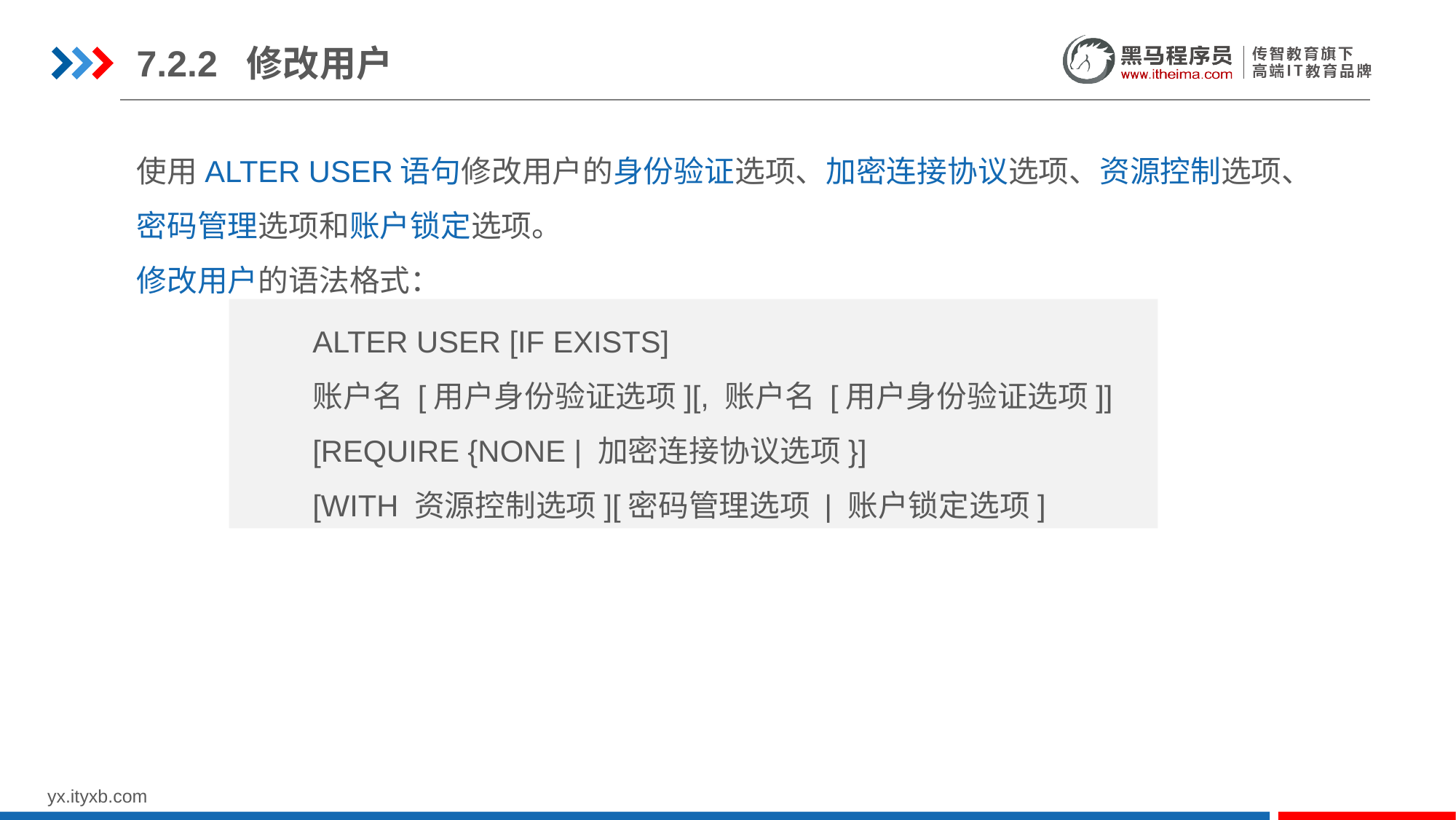

7.2.2  修改用户
使用ALTER USER语句修改用户的身份验证选项、加密连接协议选项、资源控制选项、密码管理选项和账户锁定选项。
修改用户的语法格式：
ALTER USER [IF EXISTS]
账户名 [用户身份验证选项][, 账户名 [用户身份验证选项]]
[REQUIRE {NONE | 加密连接协议选项}]
[WITH 资源控制选项][密码管理选项 | 账户锁定选项]